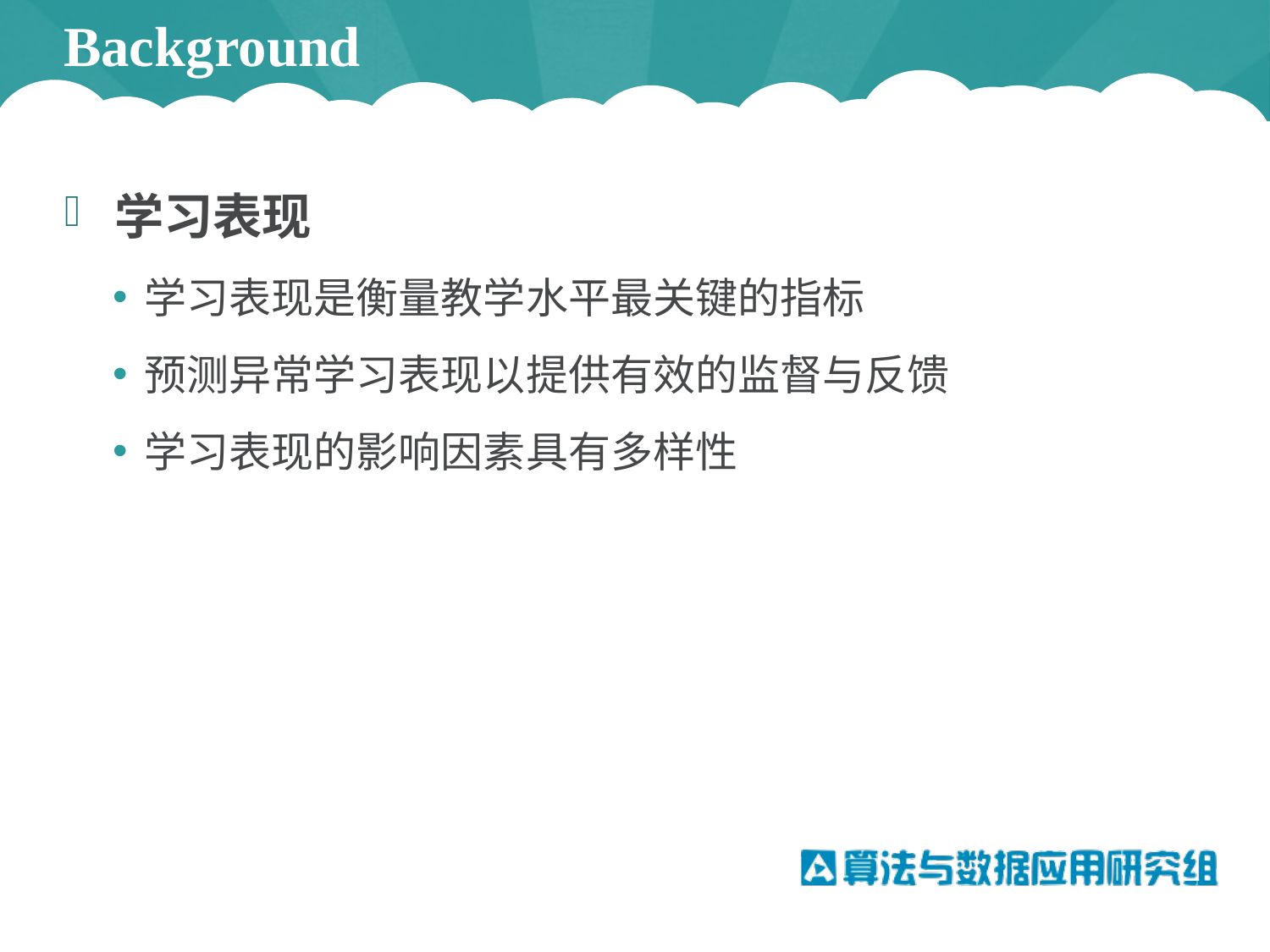

# Background
学习表现
学习表现是衡量教学水平最关键的指标
预测异常学习表现以提供有效的监督与反馈
学习表现的影响因素具有多样性